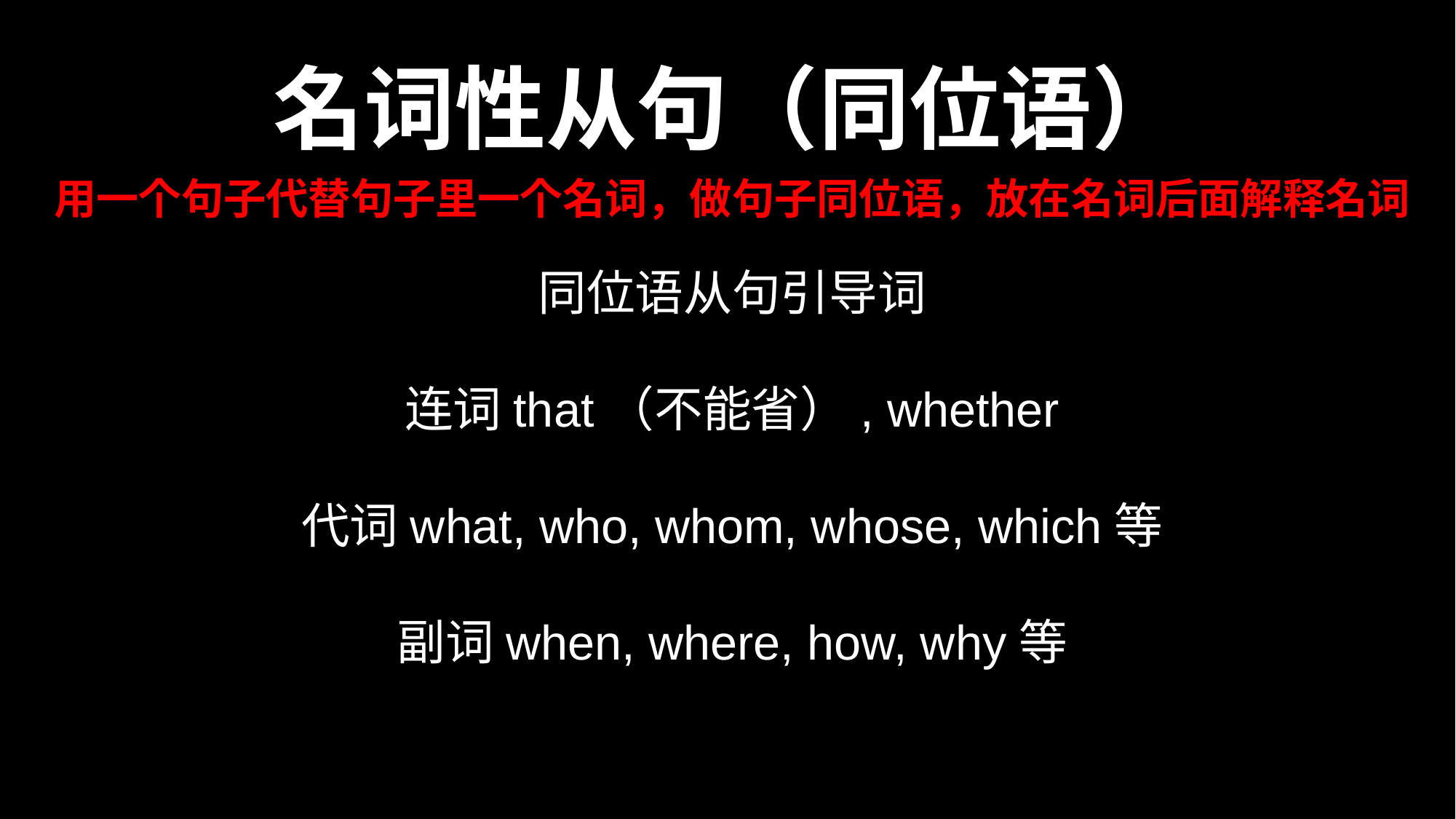

名词性从句（同位语）
用一个句子代替句子里一个名词，做句子同位语，放在名词后面解释名词
同位语从句引导词

连词that（不能省）, whether

代词what, who, whom, whose, which等

副词when, where, how, why等